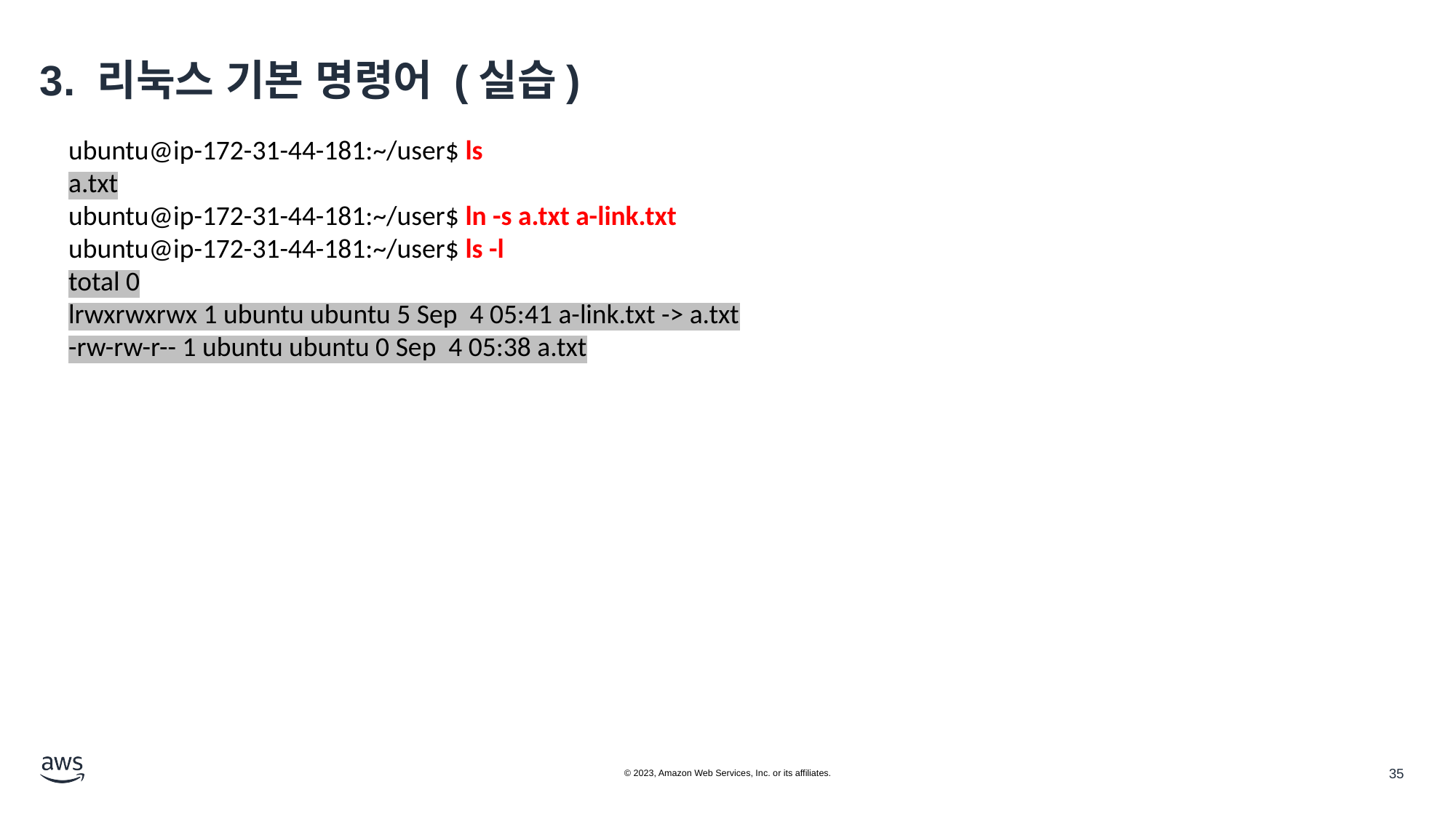

# 3. 리눅스 기본 명령어 (실습)
ubuntu@ip-172-31-44-181:~/user$ ls
a.txt
ubuntu@ip-172-31-44-181:~/user$ ln -s a.txt a-link.txt
ubuntu@ip-172-31-44-181:~/user$ ls -l
total 0
lrwxrwxrwx 1 ubuntu ubuntu 5 Sep  4 05:41 a-link.txt -> a.txt
-rw-rw-r-- 1 ubuntu ubuntu 0 Sep  4 05:38 a.txt
© 2023, Amazon Web Services, Inc. or its affiliates.
35